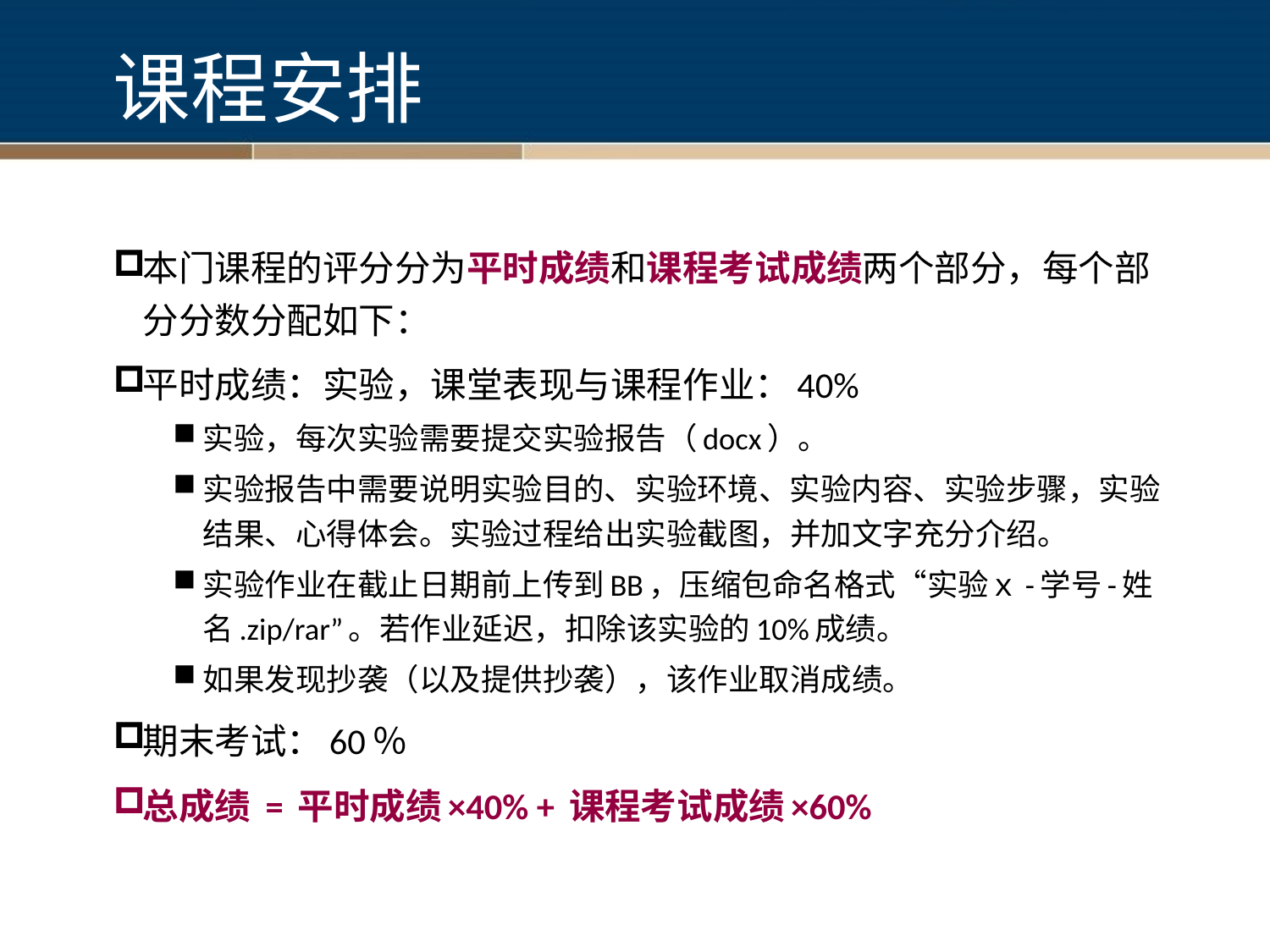

# 课程安排
本门课程的评分分为平时成绩和课程考试成绩两个部分，每个部分分数分配如下：
平时成绩：实验，课堂表现与课程作业：40%
实验，每次实验需要提交实验报告（docx）。
实验报告中需要说明实验目的、实验环境、实验内容、实验步骤，实验结果、心得体会。实验过程给出实验截图，并加文字充分介绍。
实验作业在截止日期前上传到BB，压缩包命名格式“实验ｘ-学号-姓名.zip/rar”。若作业延迟，扣除该实验的10%成绩。
如果发现抄袭（以及提供抄袭），该作业取消成绩。
期末考试：60％
总成绩 = 平时成绩×40% + 课程考试成绩×60%